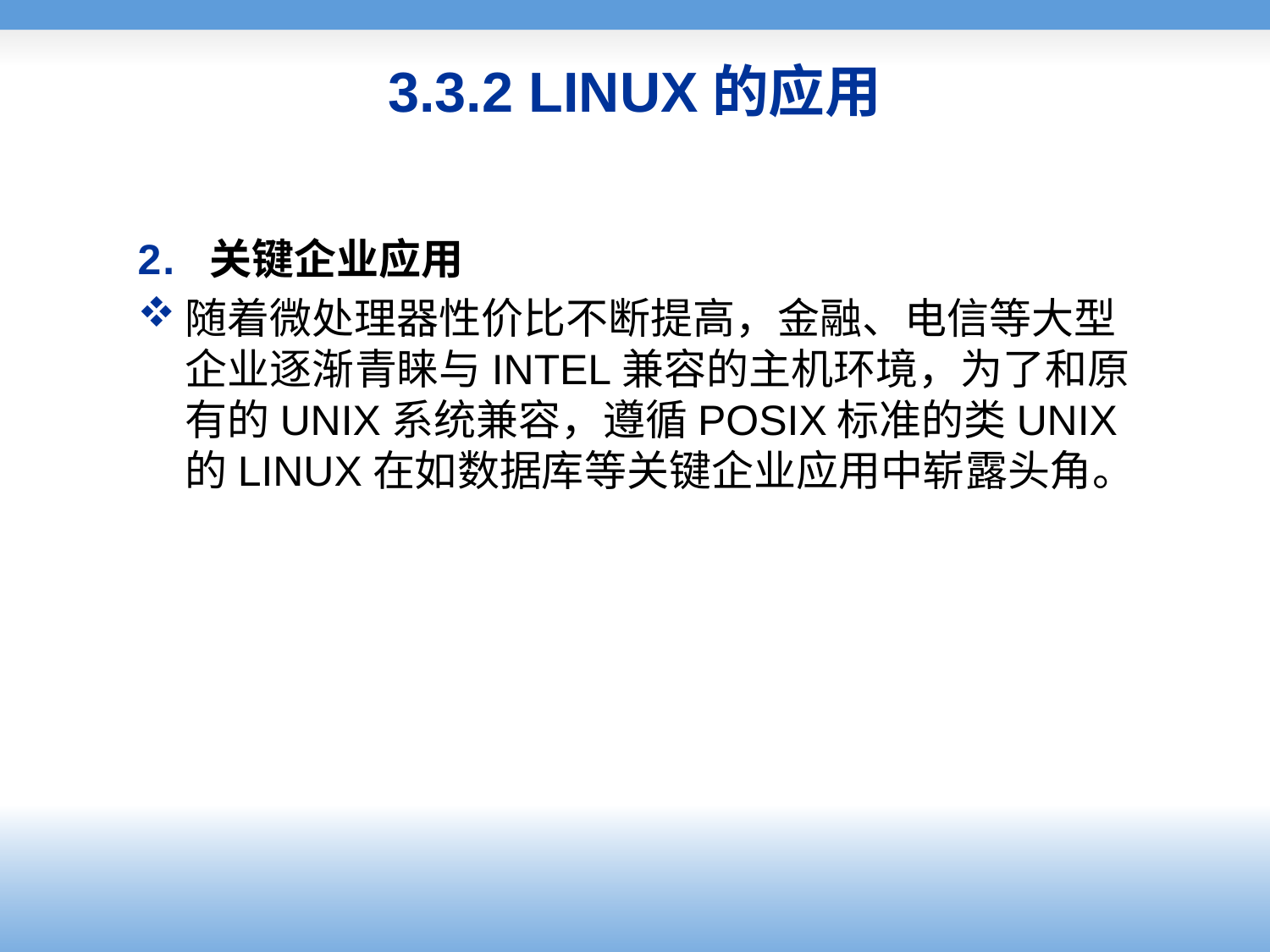

# 3.3.2 LINUX的应用
关键企业应用
随着微处理器性价比不断提高，金融、电信等大型企业逐渐青睐与INTEL兼容的主机环境，为了和原有的UNIX系统兼容，遵循POSIX标准的类UNIX的LINUX在如数据库等关键企业应用中崭露头角。